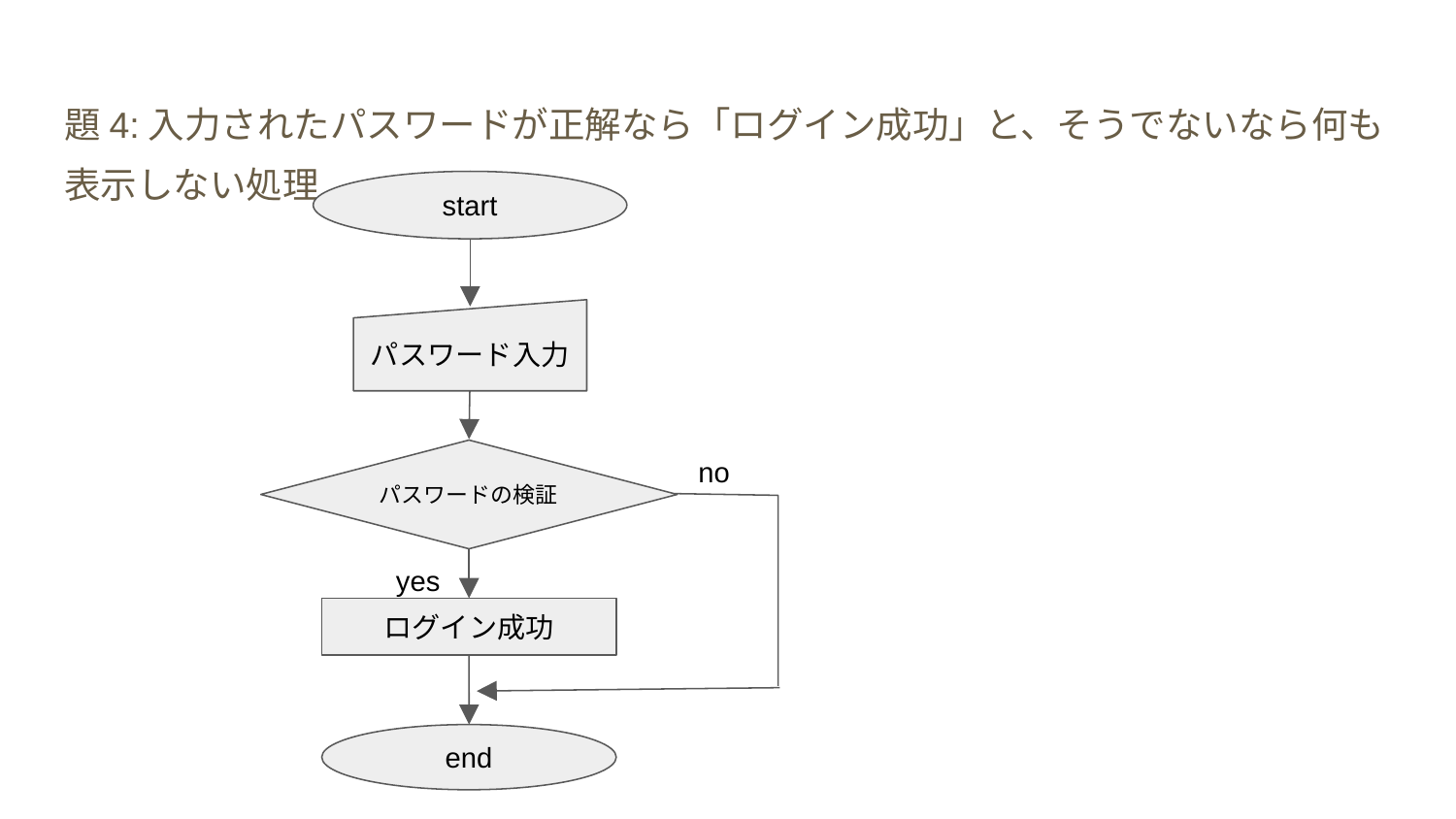

# 題4:入力されたパスワードが正解なら「ログイン成功」と、そうでないなら何も表示しない処理

start

パスワード入力
パスワードの検証
no

yes

ログイン成功
end